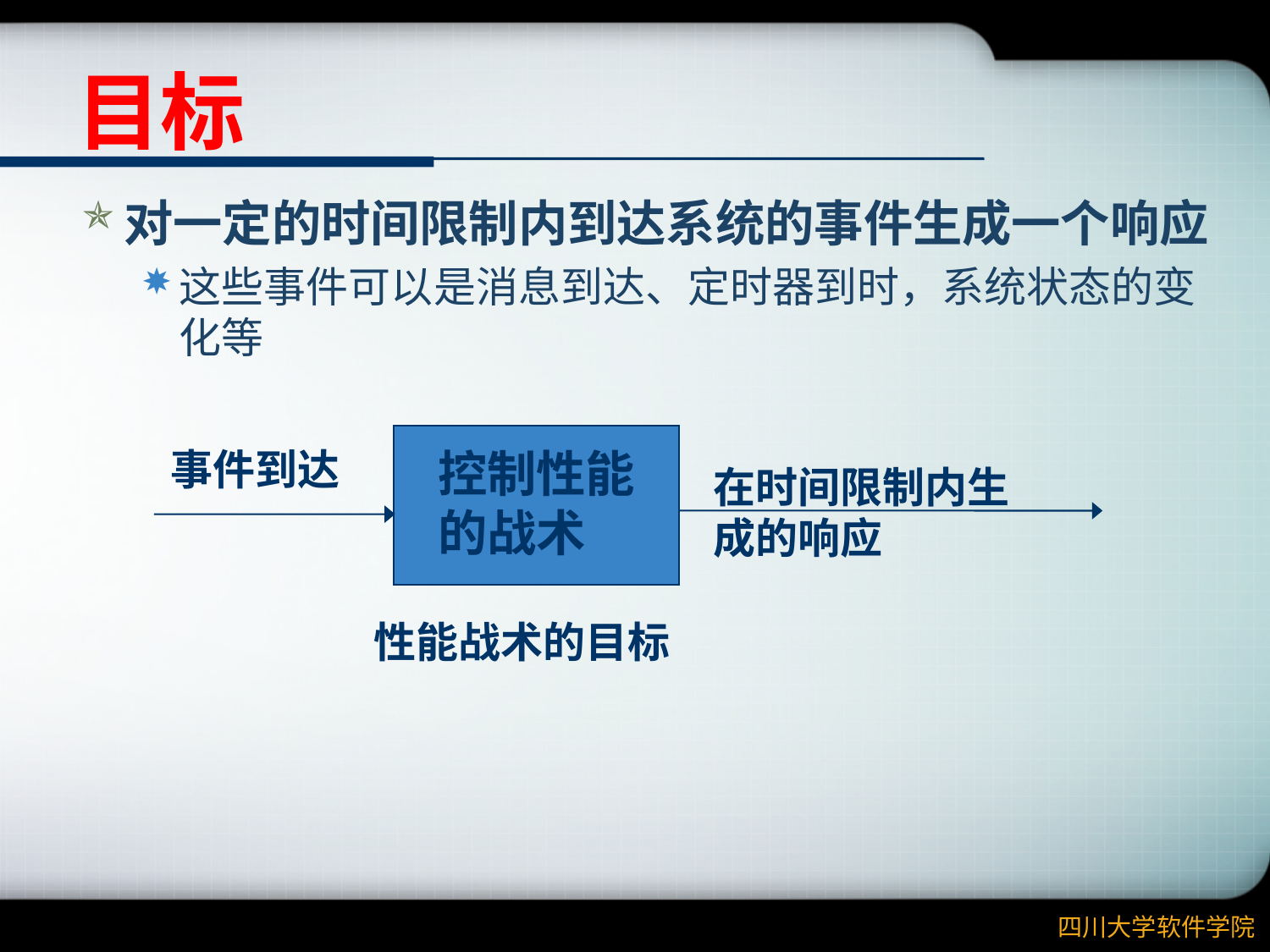

# 目标
对一定的时间限制内到达系统的事件生成一个响应
这些事件可以是消息到达、定时器到时，系统状态的变化等

控制性能的战术
事件到达
在时间限制内生成的响应

性能战术的目标